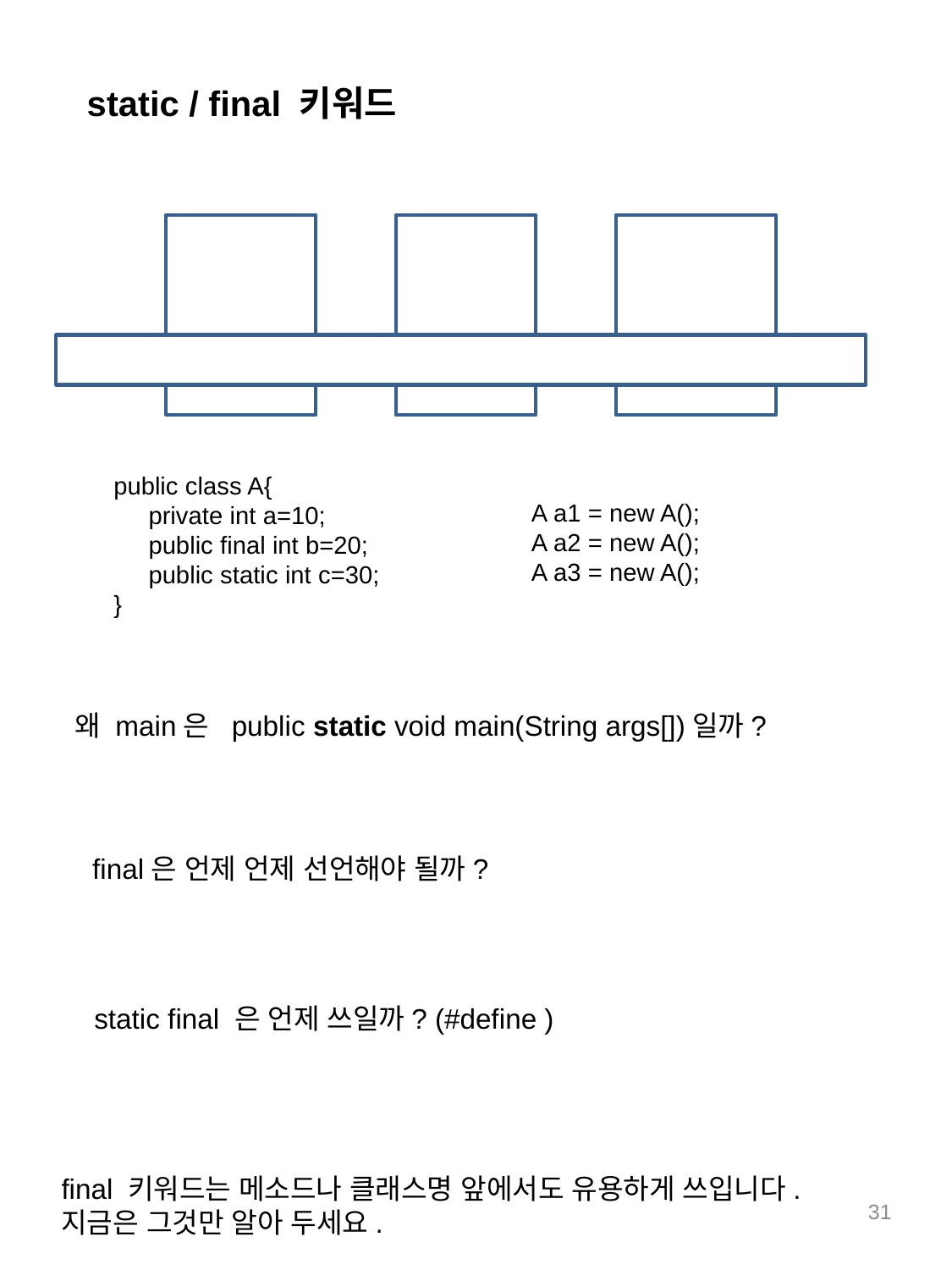

static / final 키워드

public class A{
     private int a=10;
     public final int b=20;
     public static int c=30;
}
A a1 = new A();
A a2 = new A();
A a3 = new A();
왜 main은  public static void main(String args[])일까?
final은 언제 언제 선언해야 될까?
static final 은 언제 쓰일까? (#define )
final 키워드는 메소드나 클래스명 앞에서도 유용하게 쓰입니다.
지금은 그것만 알아 두세요.
31